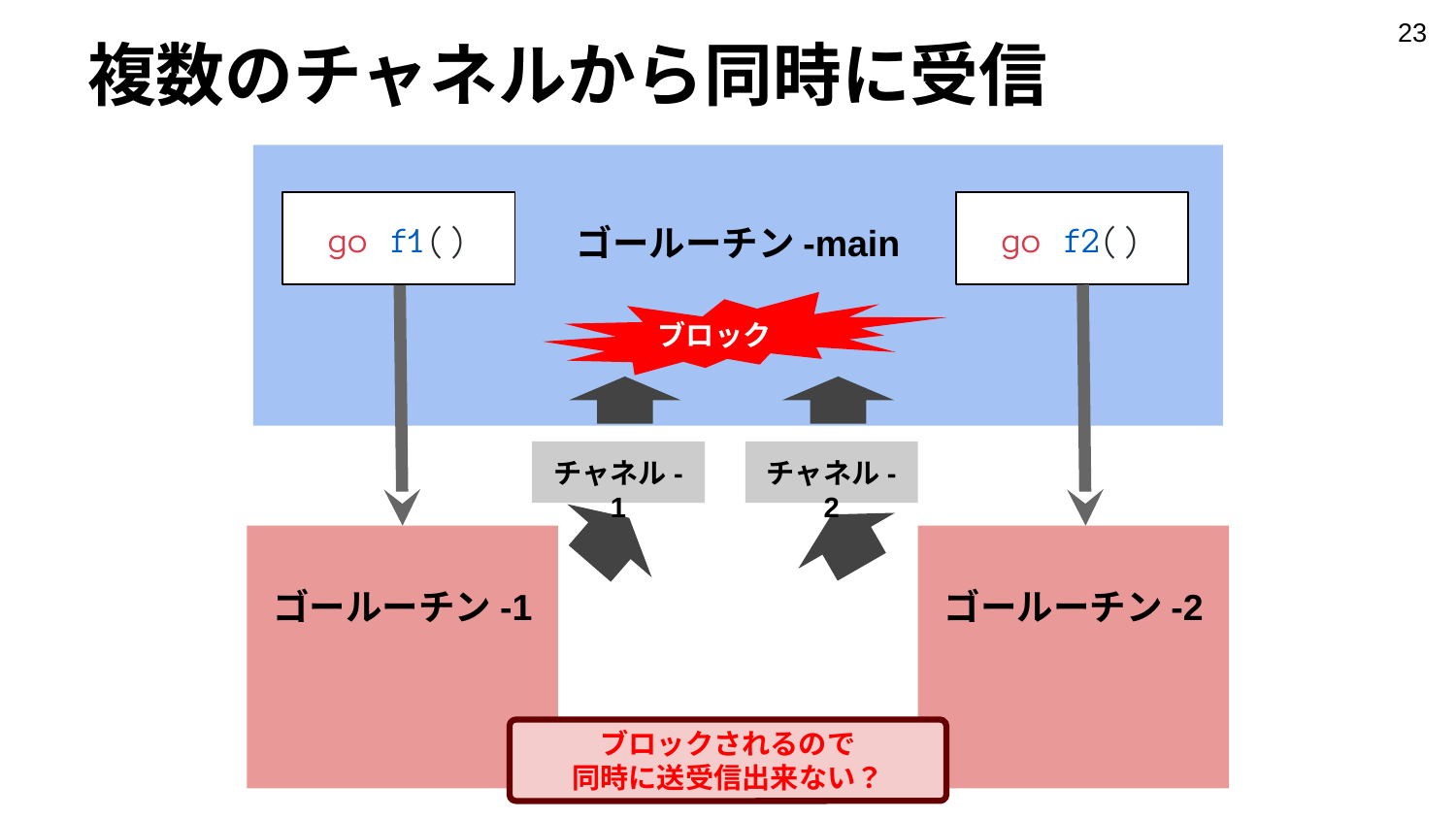

23
# 複数のチャネルから同時に受信
ゴールーチン-main

go f1()
go f2()
ブロック

チャネル-2
チャネル-1

ゴールーチン-1

ゴールーチン-2
ブロックされるので
同時に送受信出来ない？